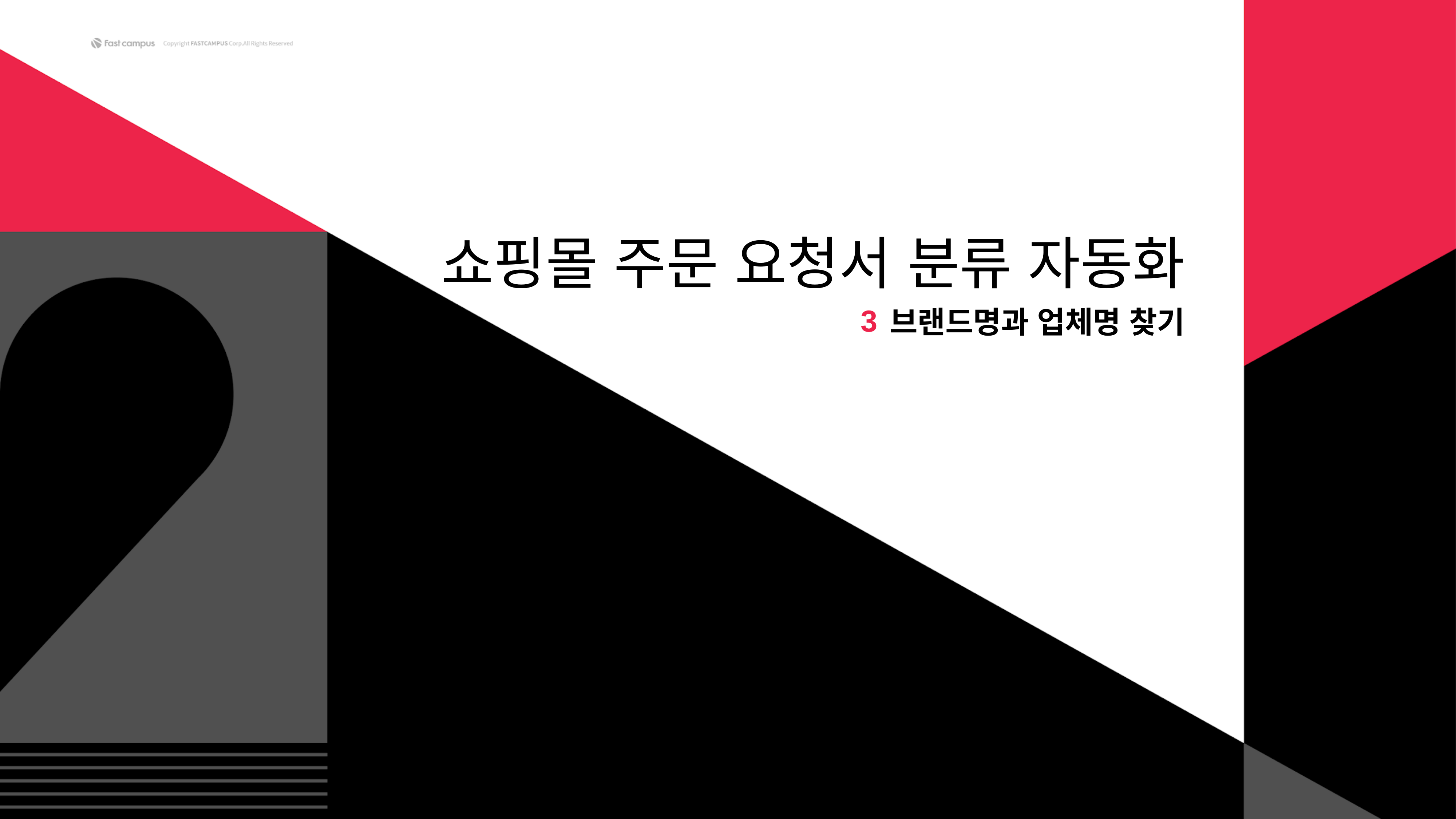

# 쇼핑몰 주문 요청서 분류 자동화
3
브랜드명과 업체명 찾기